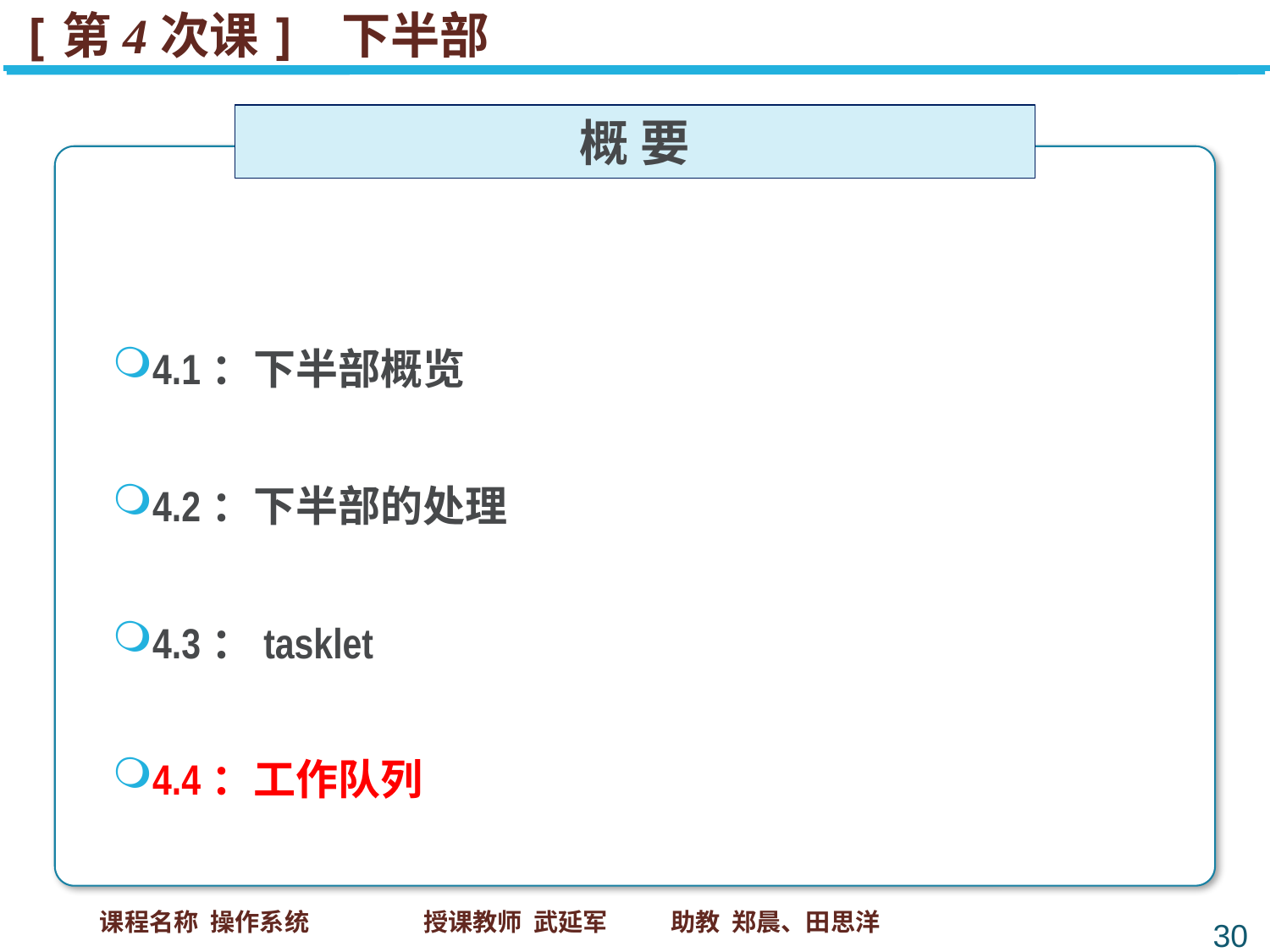

[第4次课] 下半部

概 要

4.1：下半部概览

4.2：下半部的处理

4.3：tasklet

4.4：工作队列

课程名称  操作系统                    授课教师  武延军           助教  郑晨、田思洋
30